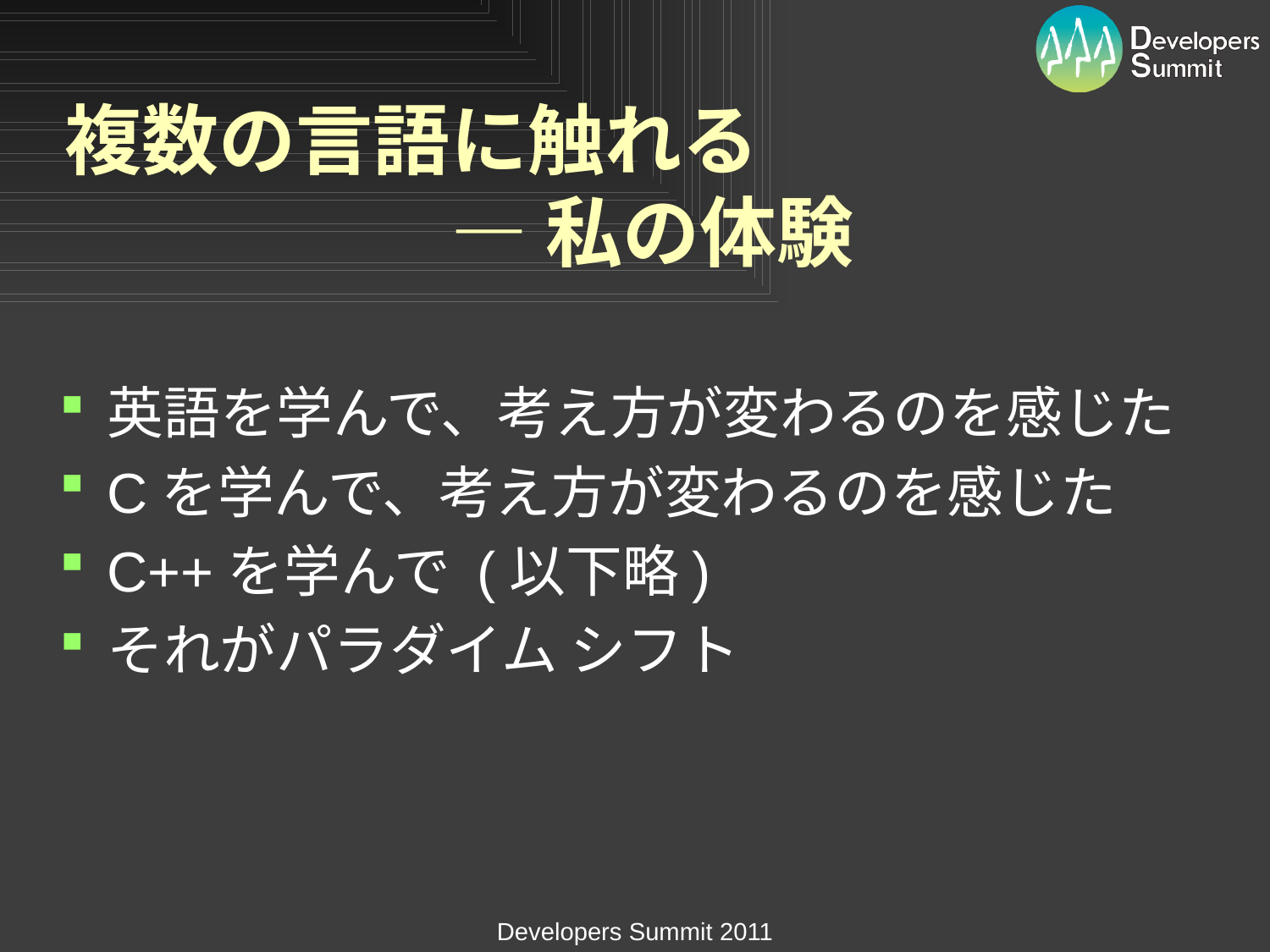

# 複数の言語に触れる ― 私の体験
英語を学んで、考え方が変わるのを感じた
Cを学んで、考え方が変わるのを感じた
C++を学んで (以下略)
それがパラダイム シフト